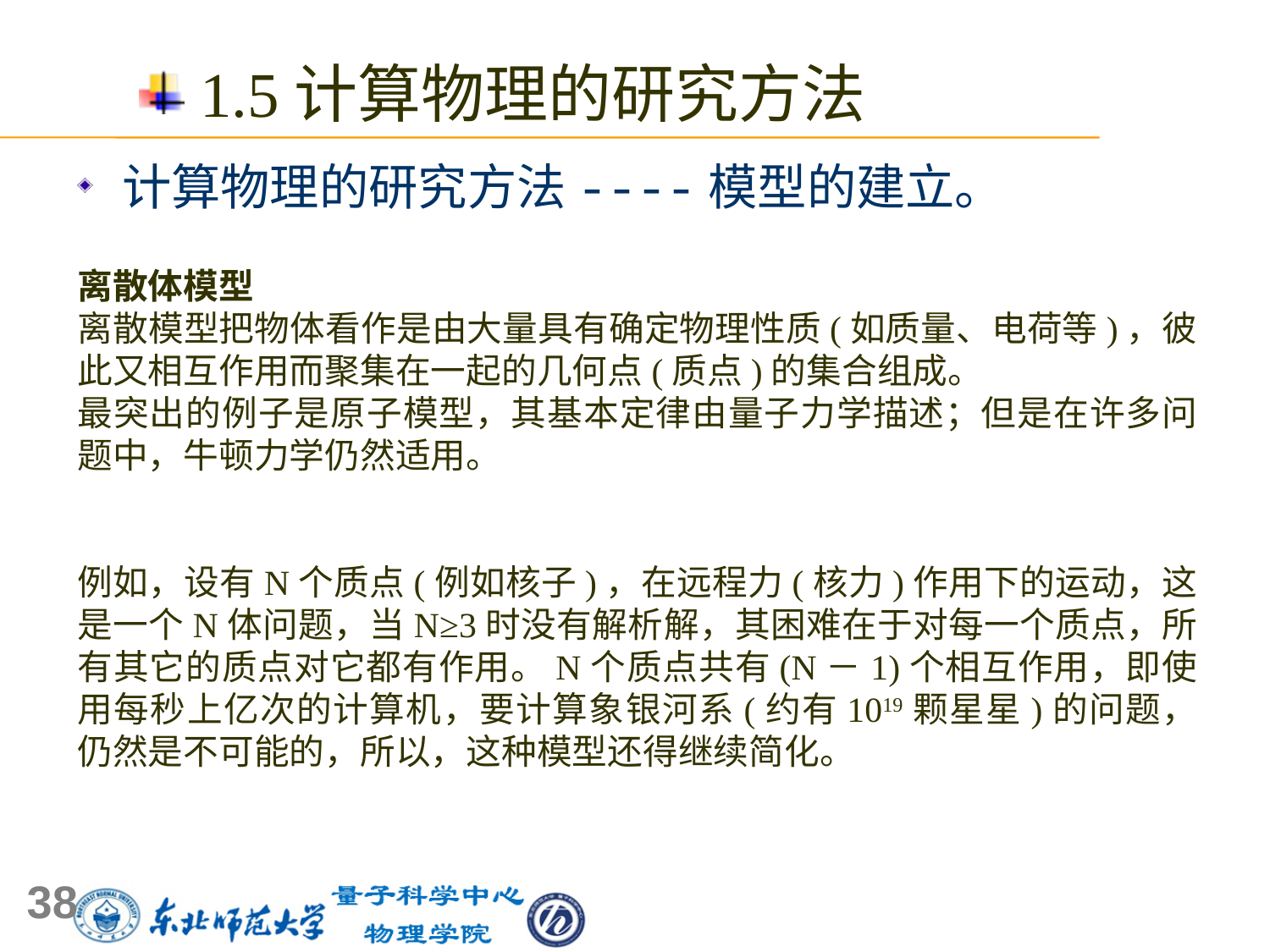

1.5计算物理的研究方法

 计算物理的研究方法----模型的建立。
离散体模型
离散模型把物体看作是由大量具有确定物理性质(如质量、电荷等)，彼此又相互作用而聚集在一起的几何点(质点)的集合组成。
最突出的例子是原子模型，其基本定律由量子力学描述；但是在许多问题中，牛顿力学仍然适用。

例如，设有N个质点(例如核子)，在远程力(核力)作用下的运动，这是一个N体问题，当N≥3时没有解析解，其困难在于对每一个质点，所有其它的质点对它都有作用。N个质点共有(N－1)个相互作用，即使用每秒上亿次的计算机，要计算象银河系(约有1019颗星星)的问题，仍然是不可能的，所以，这种模型还得继续简化。

38